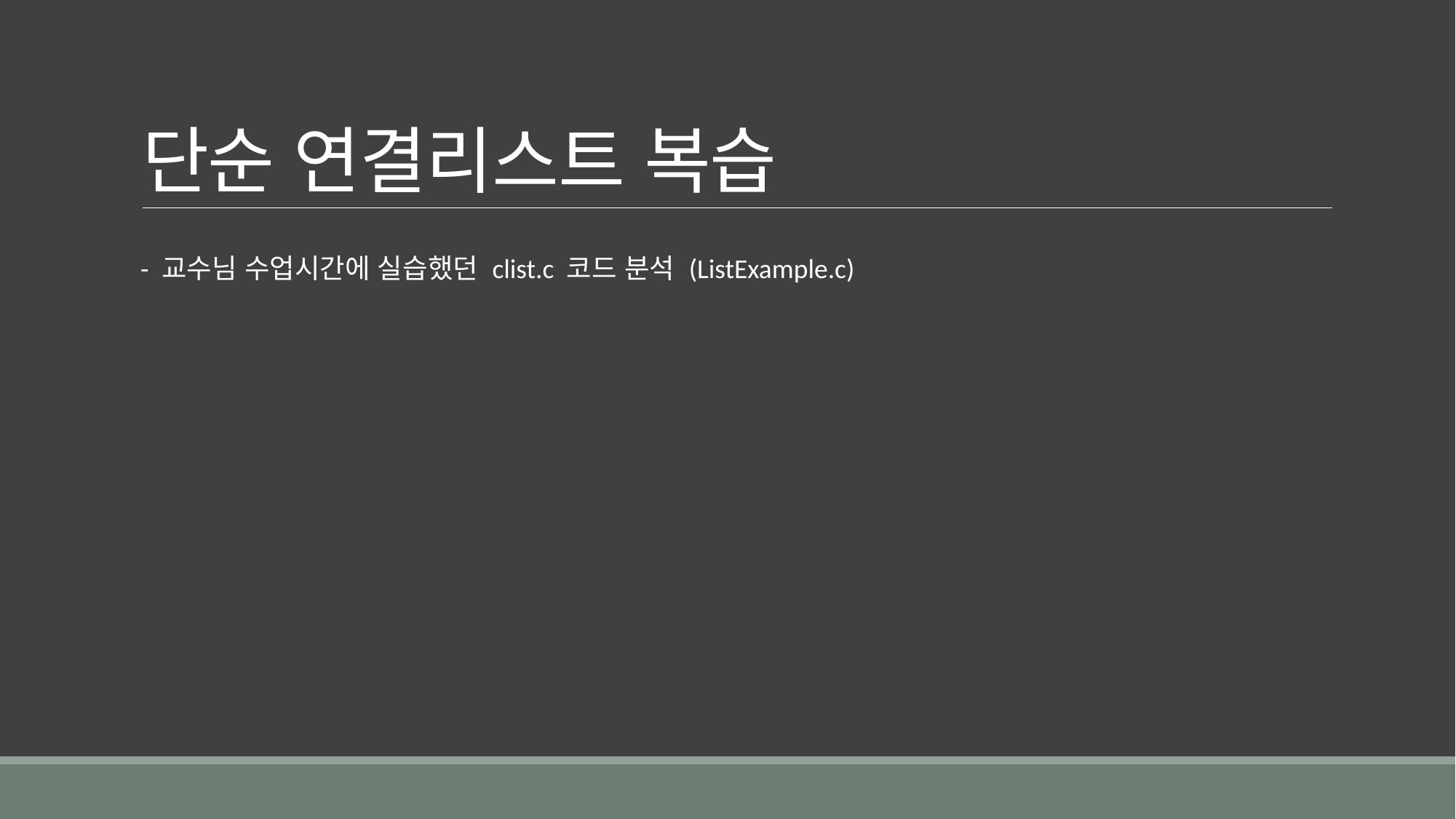

# 단순 연결리스트 복습
- 교수님 수업시간에 실습했던 clist.c 코드 분석 (ListExample.c)